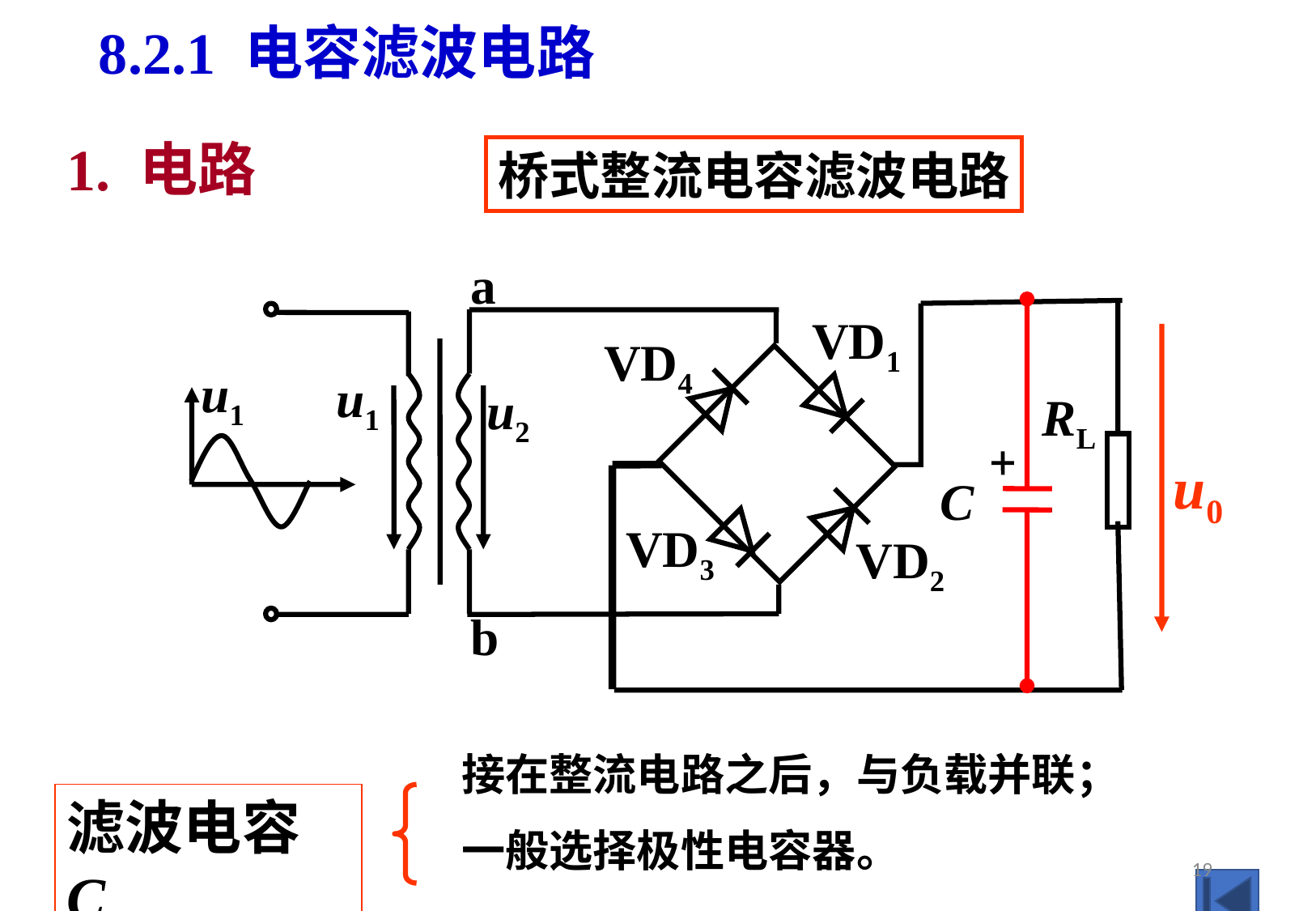

8.2.1 电容滤波电路
1. 电路
桥式整流电容滤波电路
a

VD1

VD4

u1
u1

u2

RL

u0

VD3
VD2

b

C

接在整流电路之后，与负载并联；
滤波电容C

一般选择极性电容器。
19